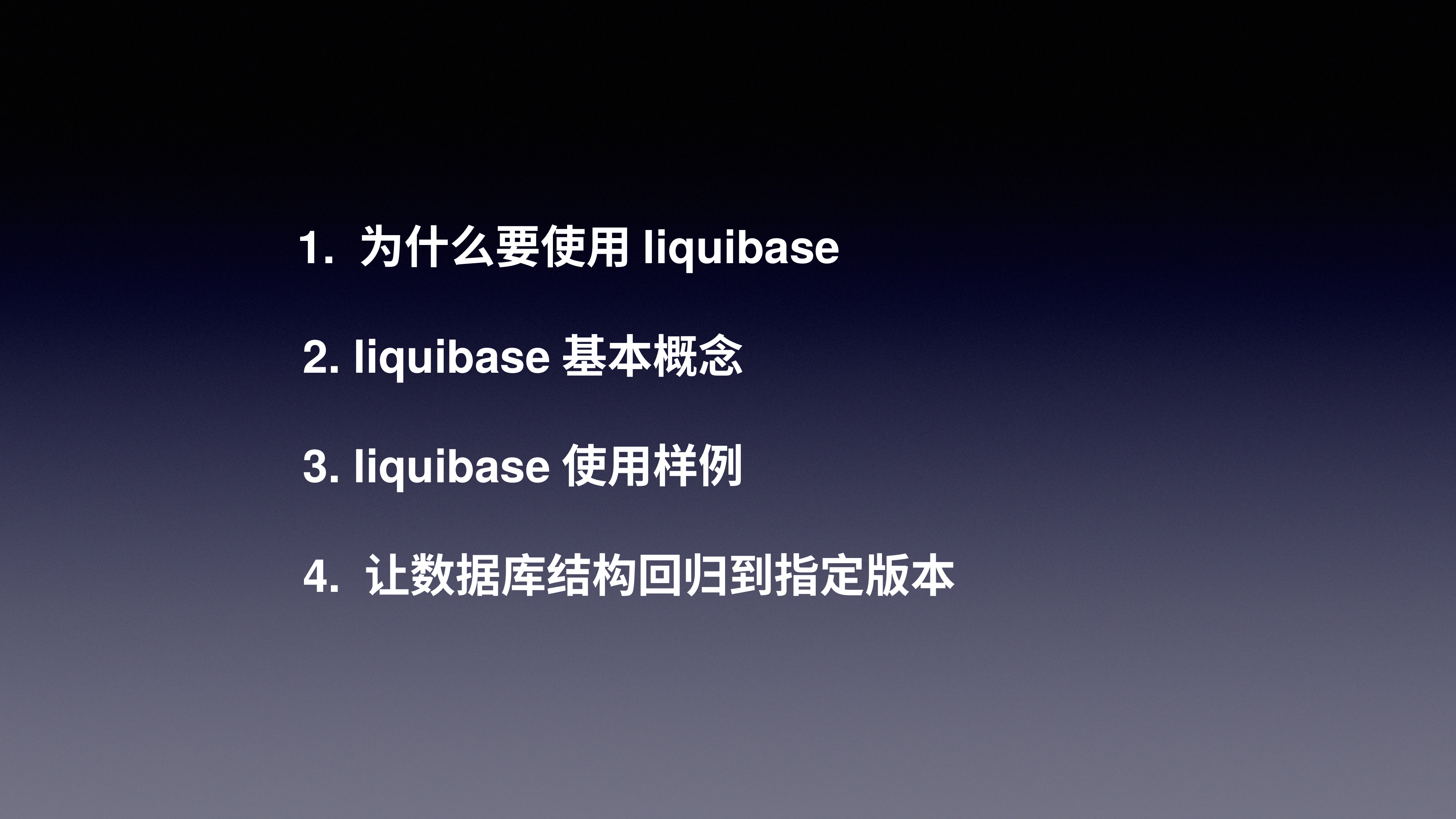

1. 为什么要使用liquibase
2. liquibase基本概念
3. liquibase使用样例
4. 让数据库结构回归到指定版本